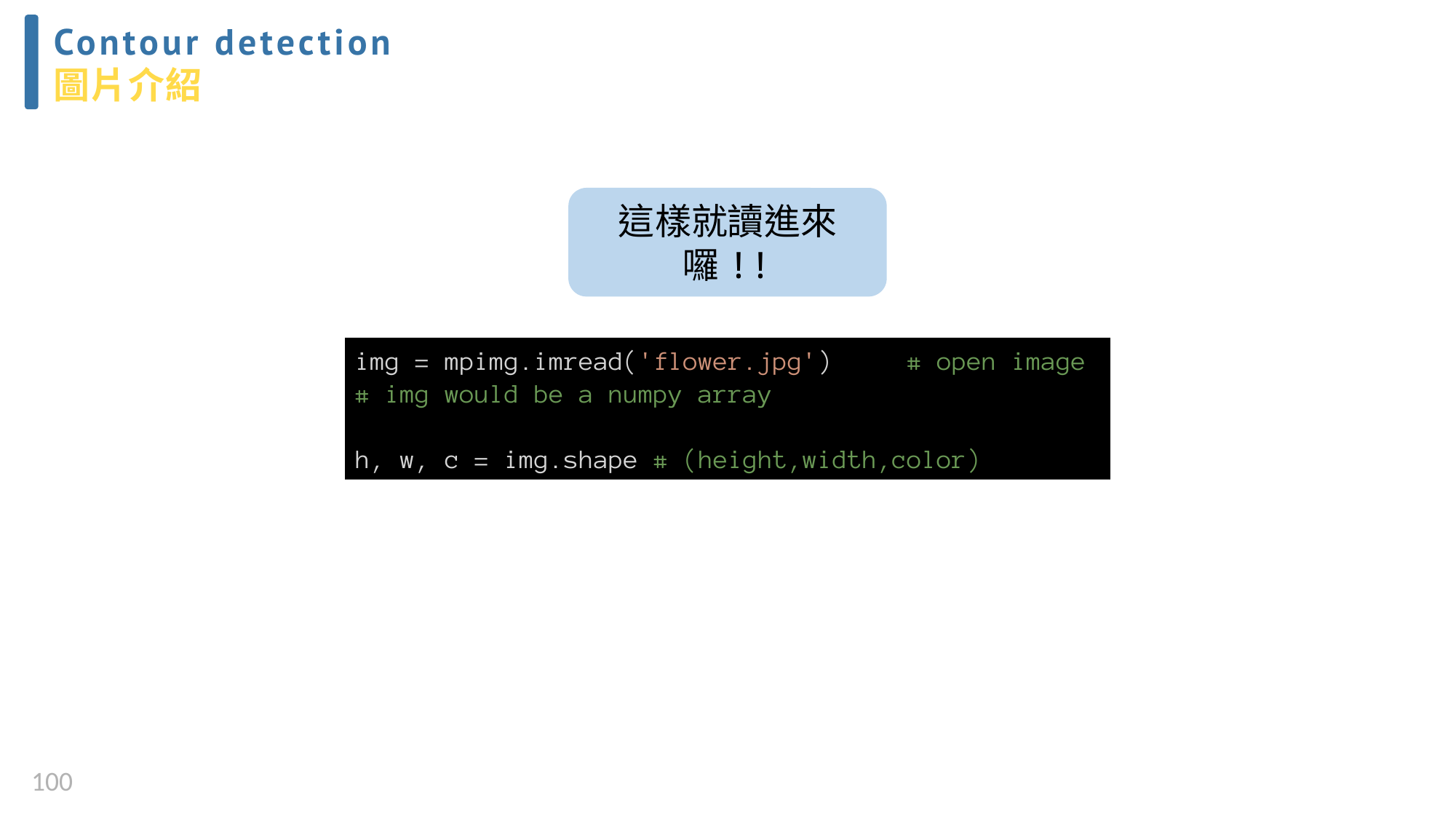

100

Contour detection
圖片介紹
這樣就讀進來囉!!
img = mpimg.imread('flower.jpg')     # open image
# img would be a numpy array
h, w, c = img.shape # (height,width,color)